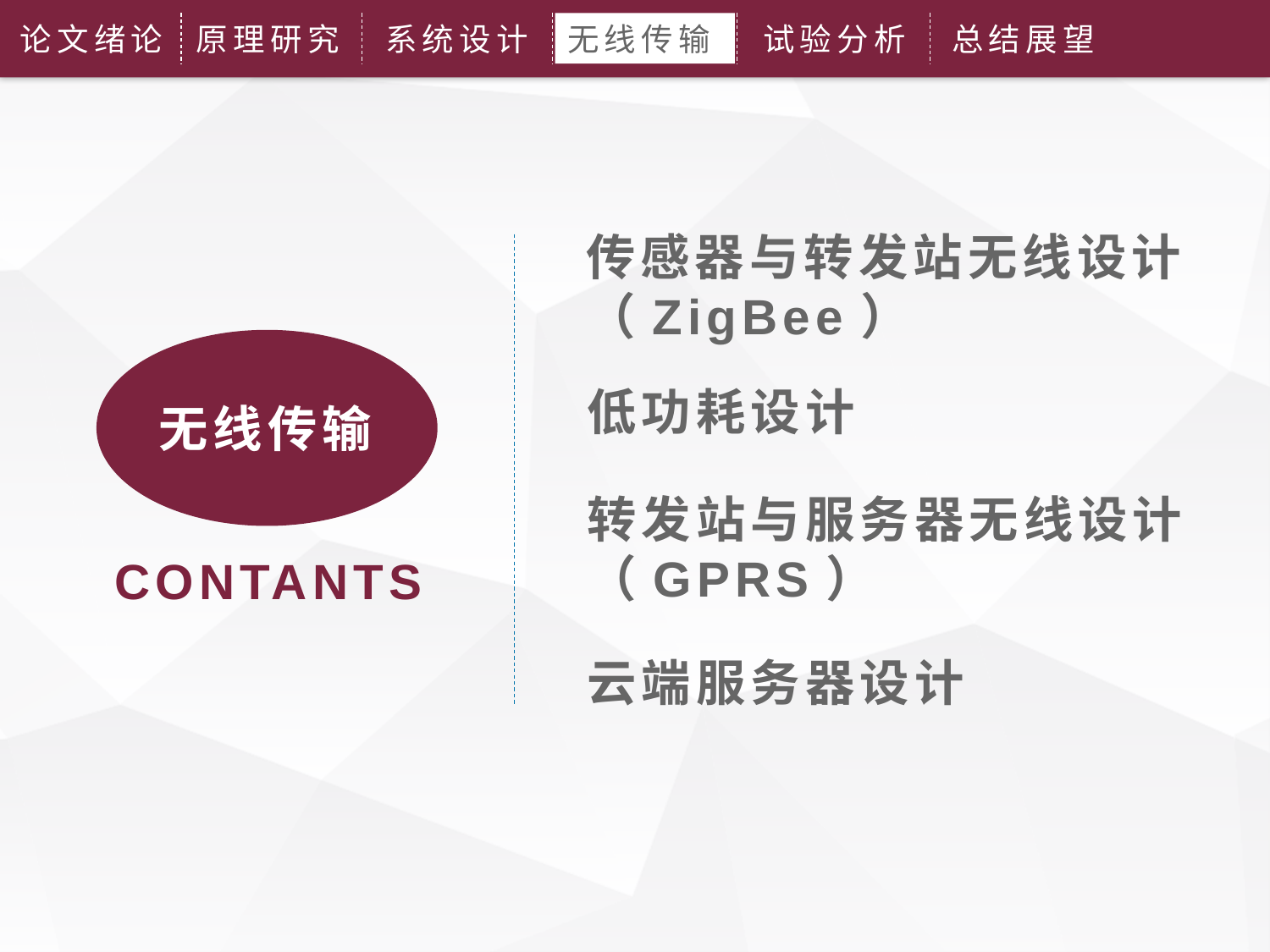

论文绪论
原理研究
系统设计
无线传输
试验分析
总结展望
传感器与转发站无线设计（ZigBee）

低功耗设计
无线传输
转发站与服务器无线设计（GPRS）
CONTANTS
云端服务器设计